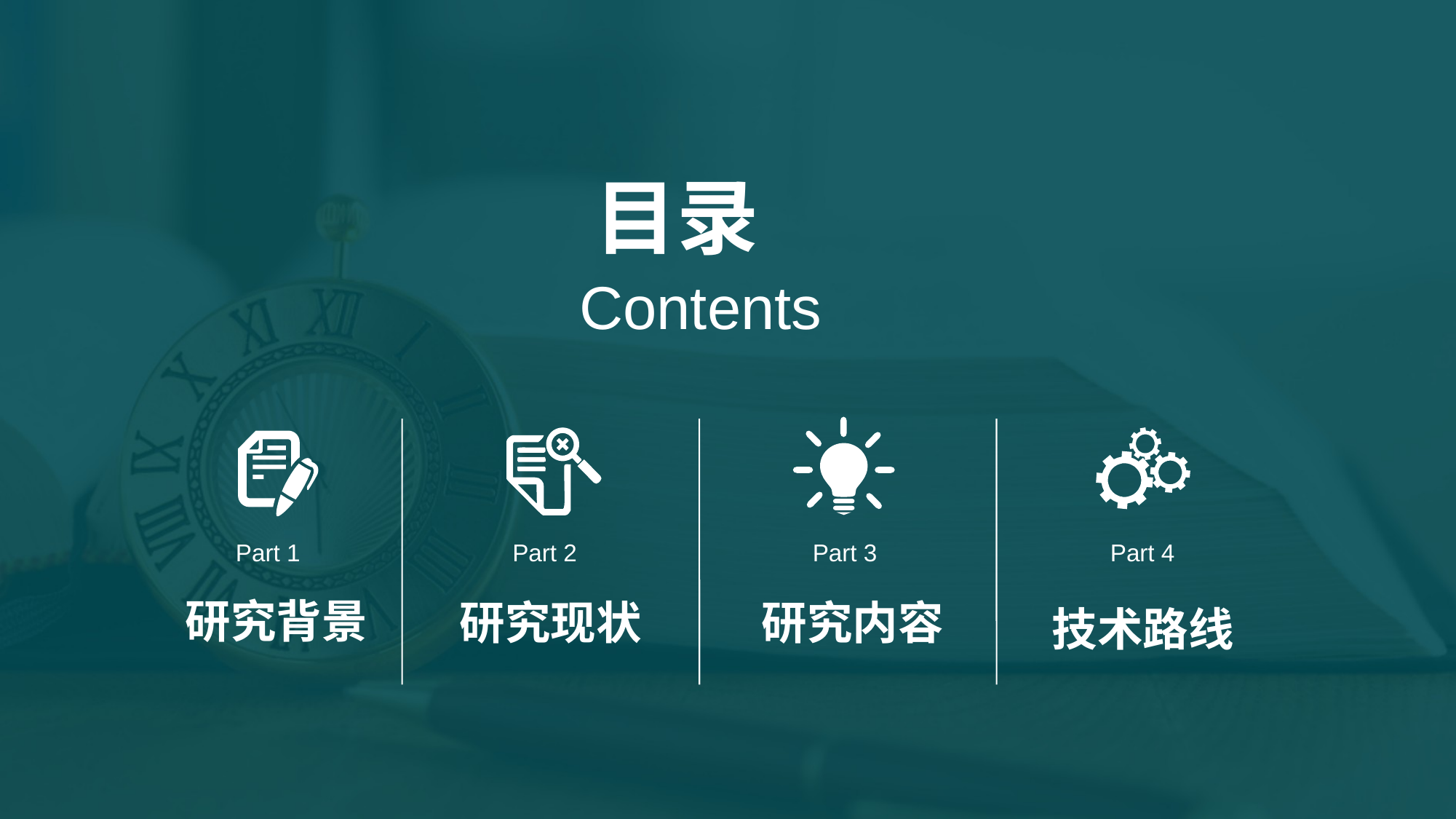

目录
Contents

Part 1
Part 2
Part 3
Part 4
研究背景
研究现状
研究内容
技术路线